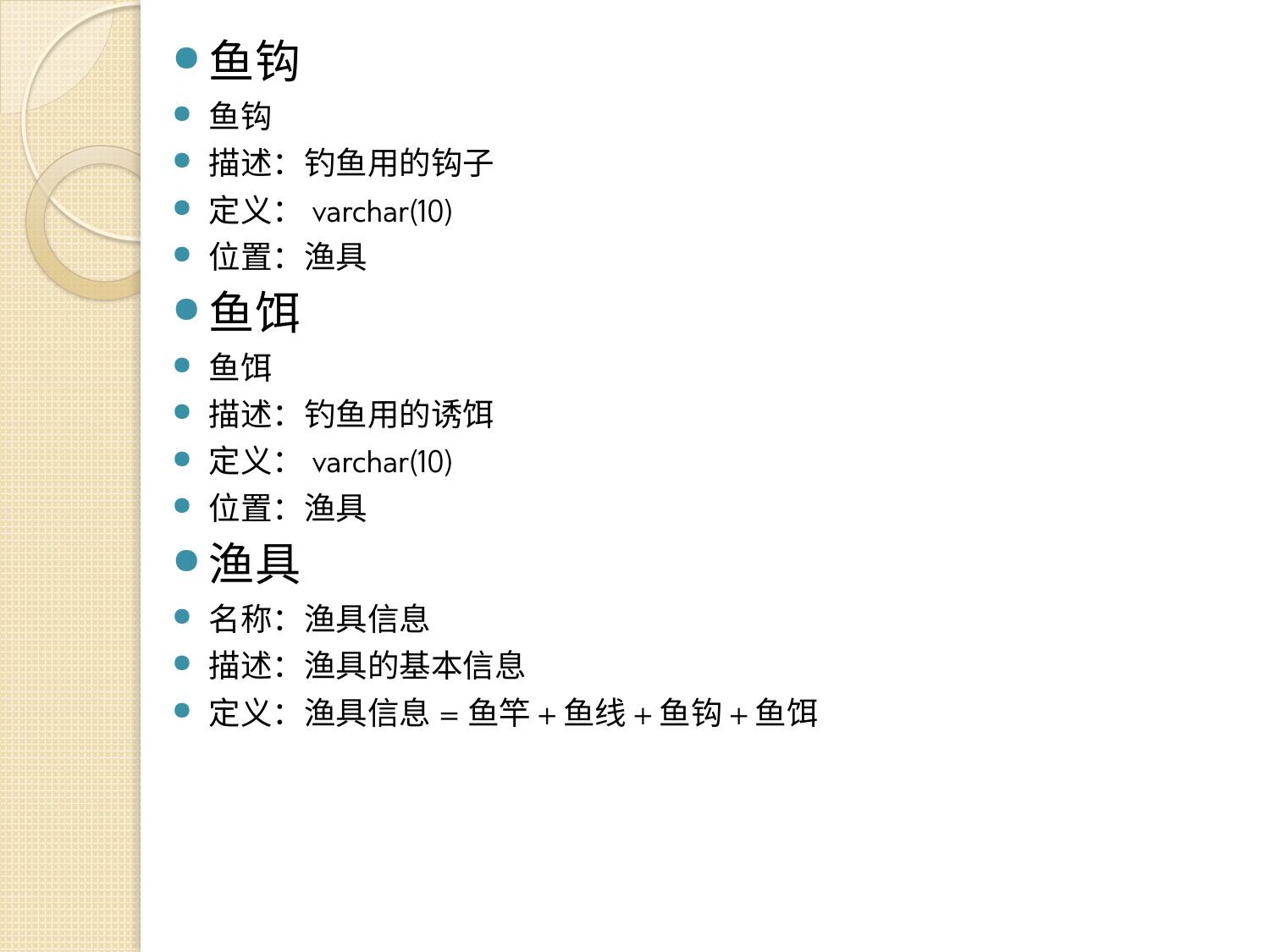

鱼钩
鱼钩
描述：钓鱼用的钩子
定义：varchar(10)
位置：渔具
鱼饵
鱼饵
描述：钓鱼用的诱饵
定义：varchar(10)
位置：渔具
渔具
名称：渔具信息
描述：渔具的基本信息
定义：渔具信息=鱼竿+鱼线+鱼钩+鱼饵